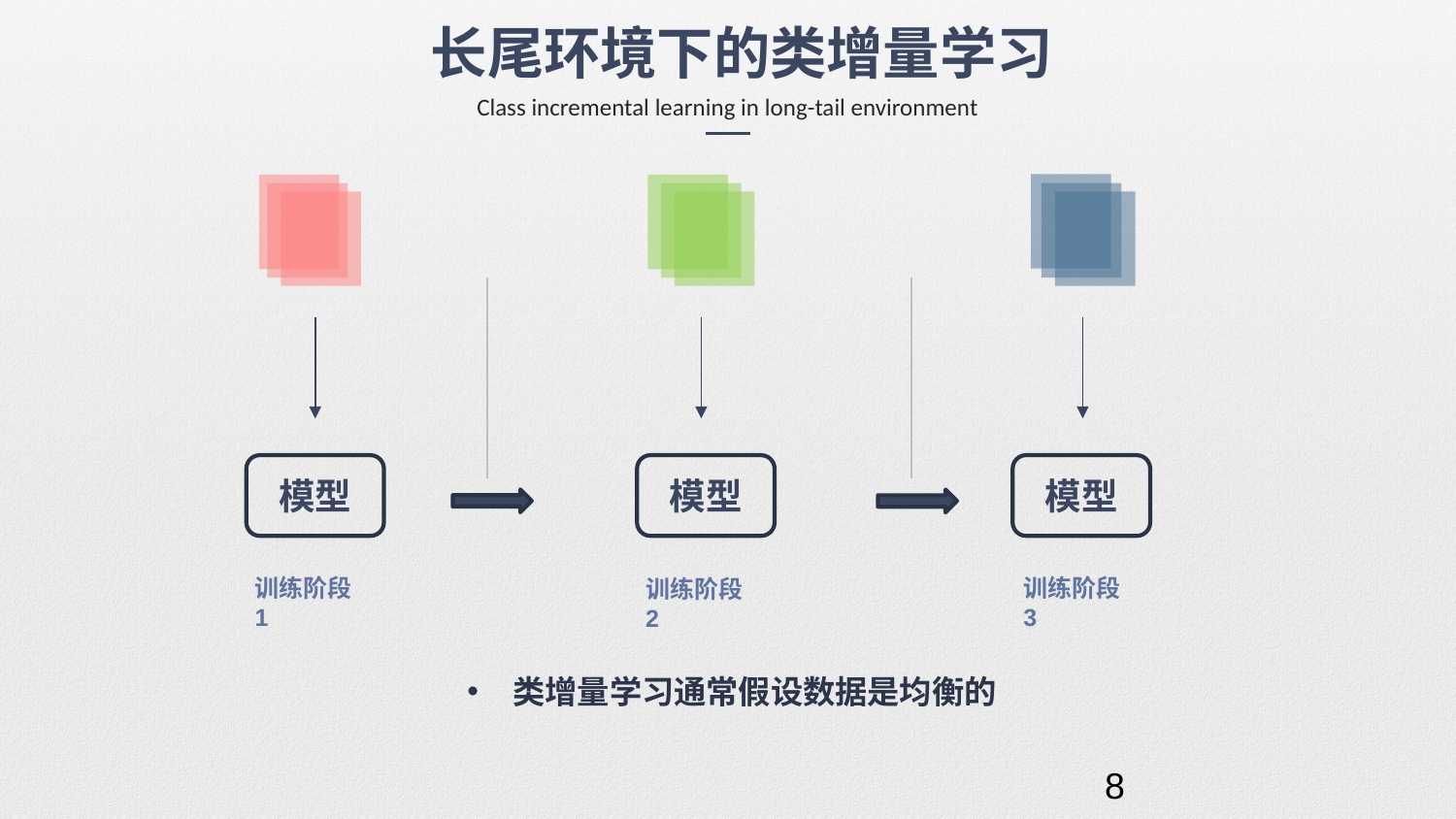

长尾环境下的类增量学习
Class incremental learning in long-tail environment

模型
模型
模型

训练阶段 3
训练阶段 1
训练阶段 2
类增量学习通常假设数据是均衡的
8